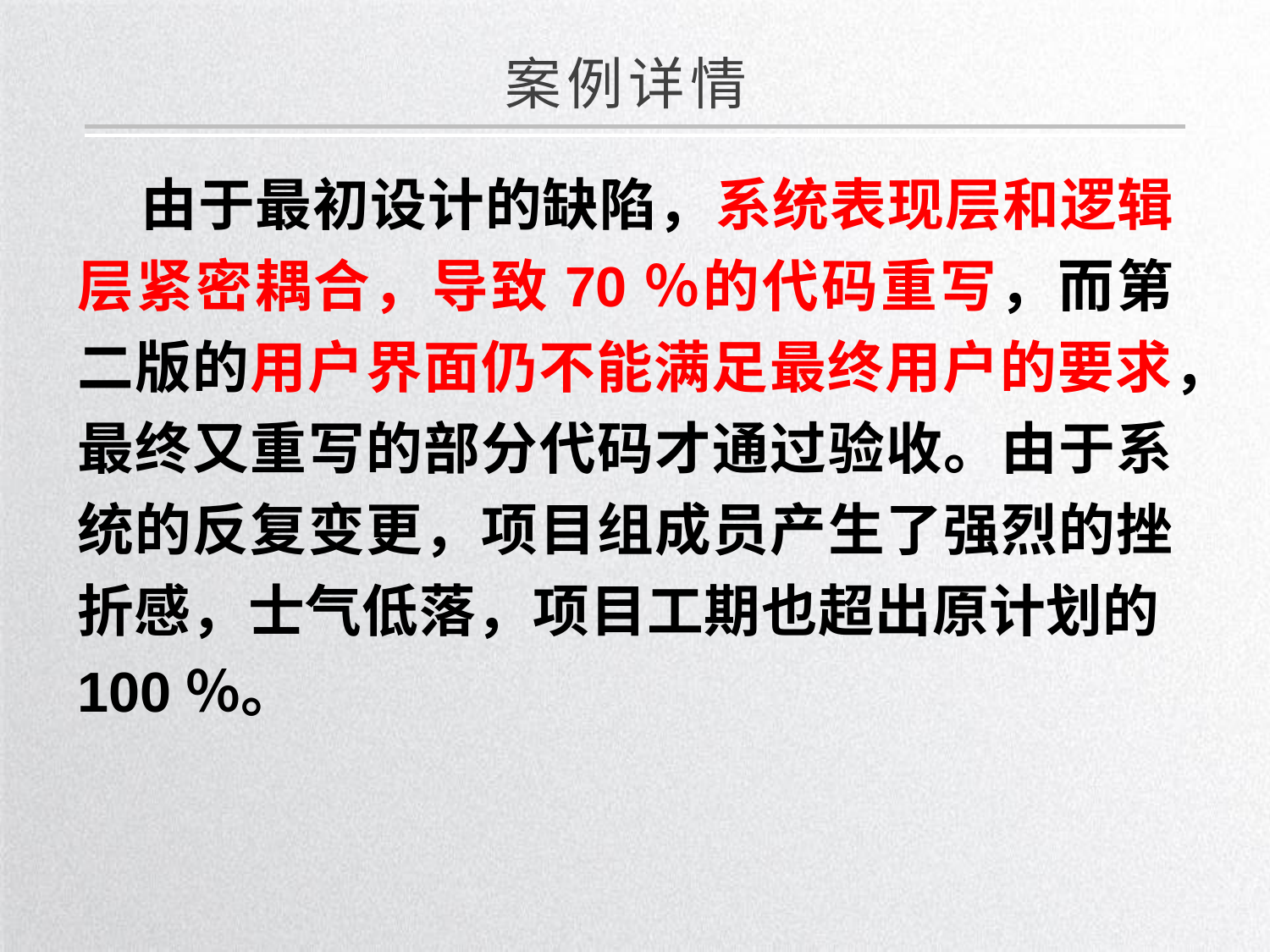

案例详情
由于最初设计的缺陷，系统表现层和逻辑层紧密耦合，导致70％的代码重写，而第二版的用户界面仍不能满足最终用户的要求，最终又重写的部分代码才通过验收。由于系统的反复变更，项目组成员产生了强烈的挫折感，士气低落，项目工期也超出原计划的100％。